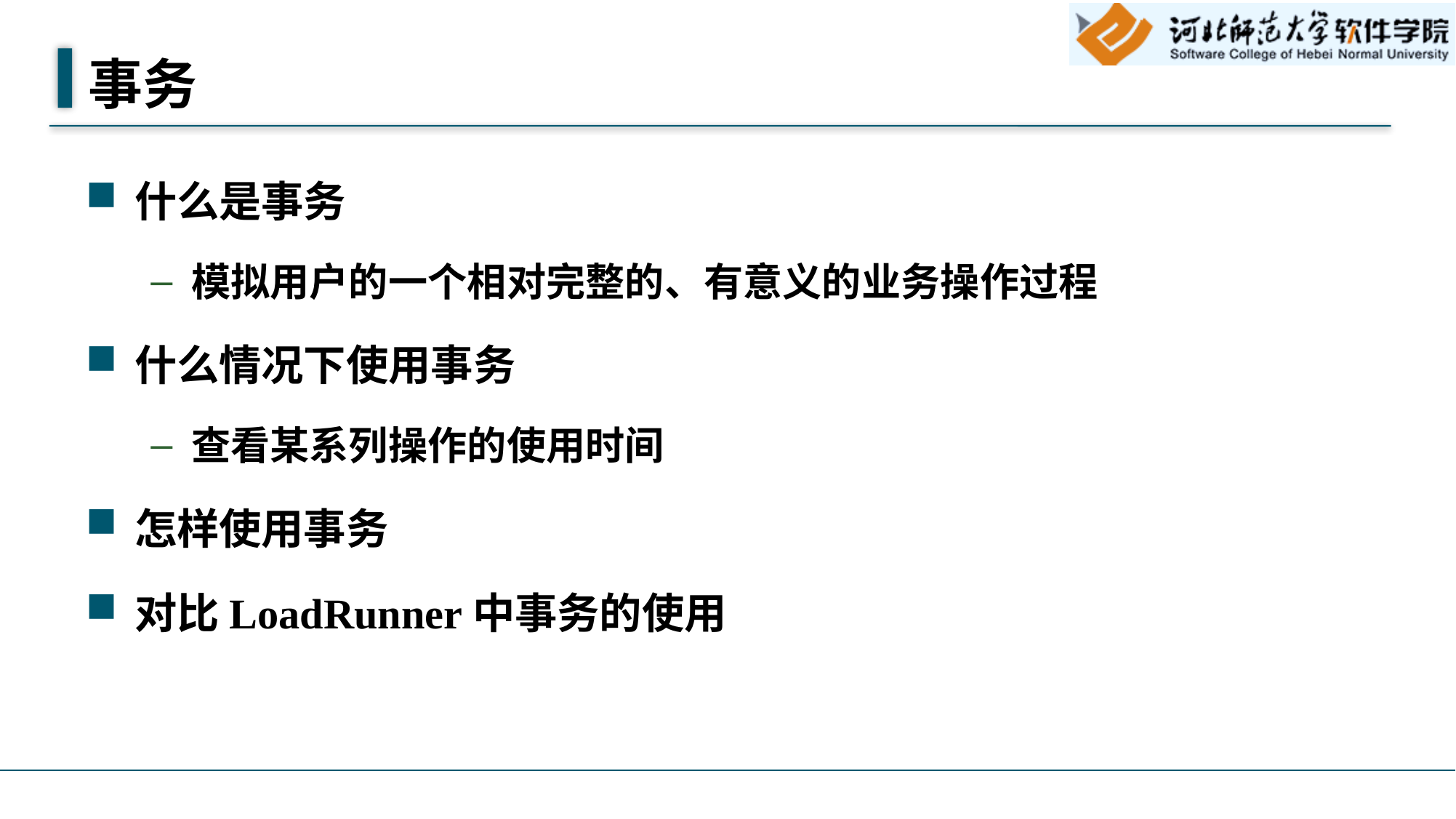

# 事务
什么是事务
模拟用户的一个相对完整的、有意义的业务操作过程
什么情况下使用事务
查看某系列操作的使用时间
怎样使用事务
对比LoadRunner中事务的使用